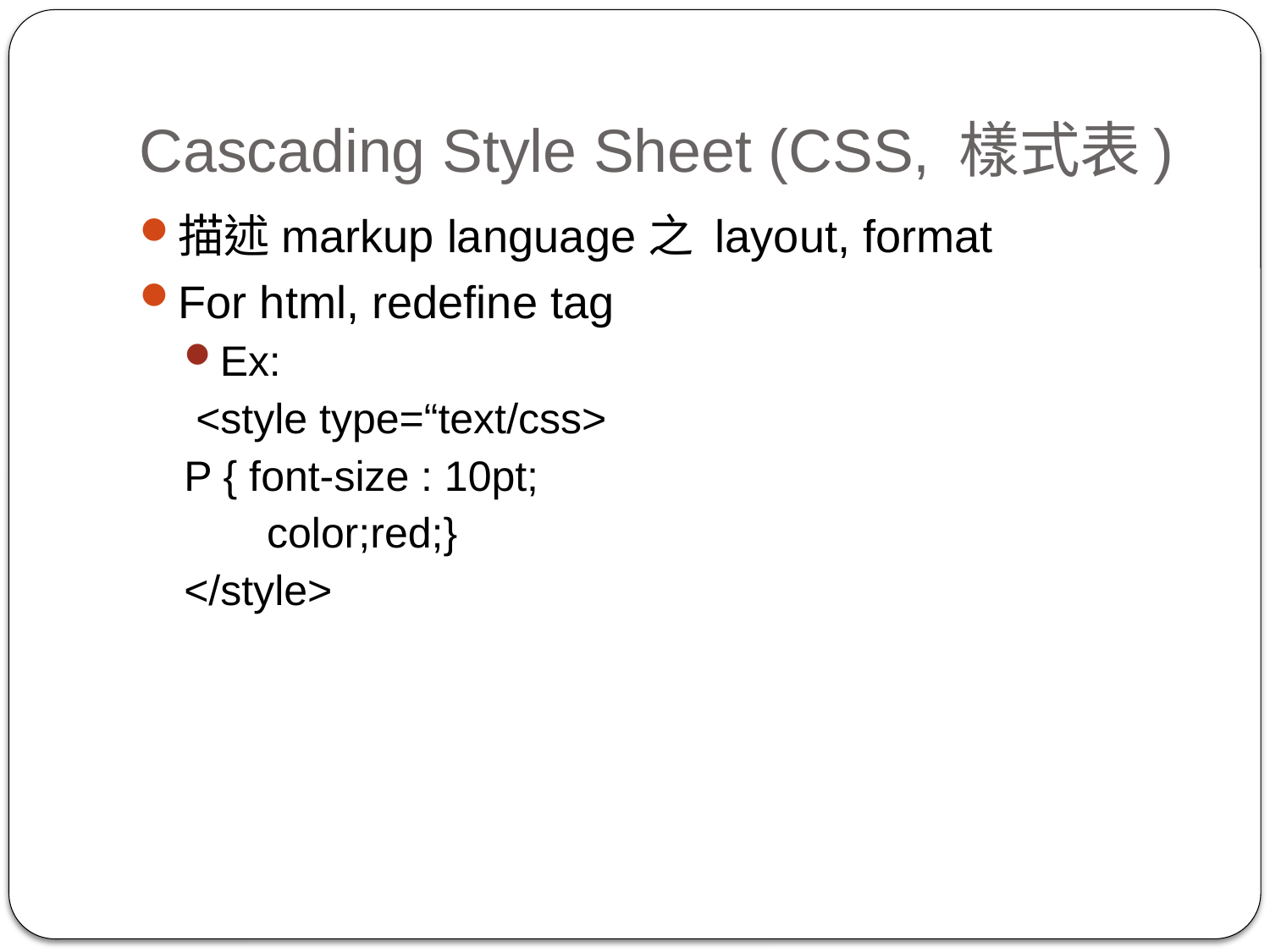

# Cascading Style Sheet (CSS, 樣式表)
描述markup language之 layout, format
For html, redefine tag
Ex:
 <style type=“text/css>
P { font-size : 10pt;
       color;red;}
</style>